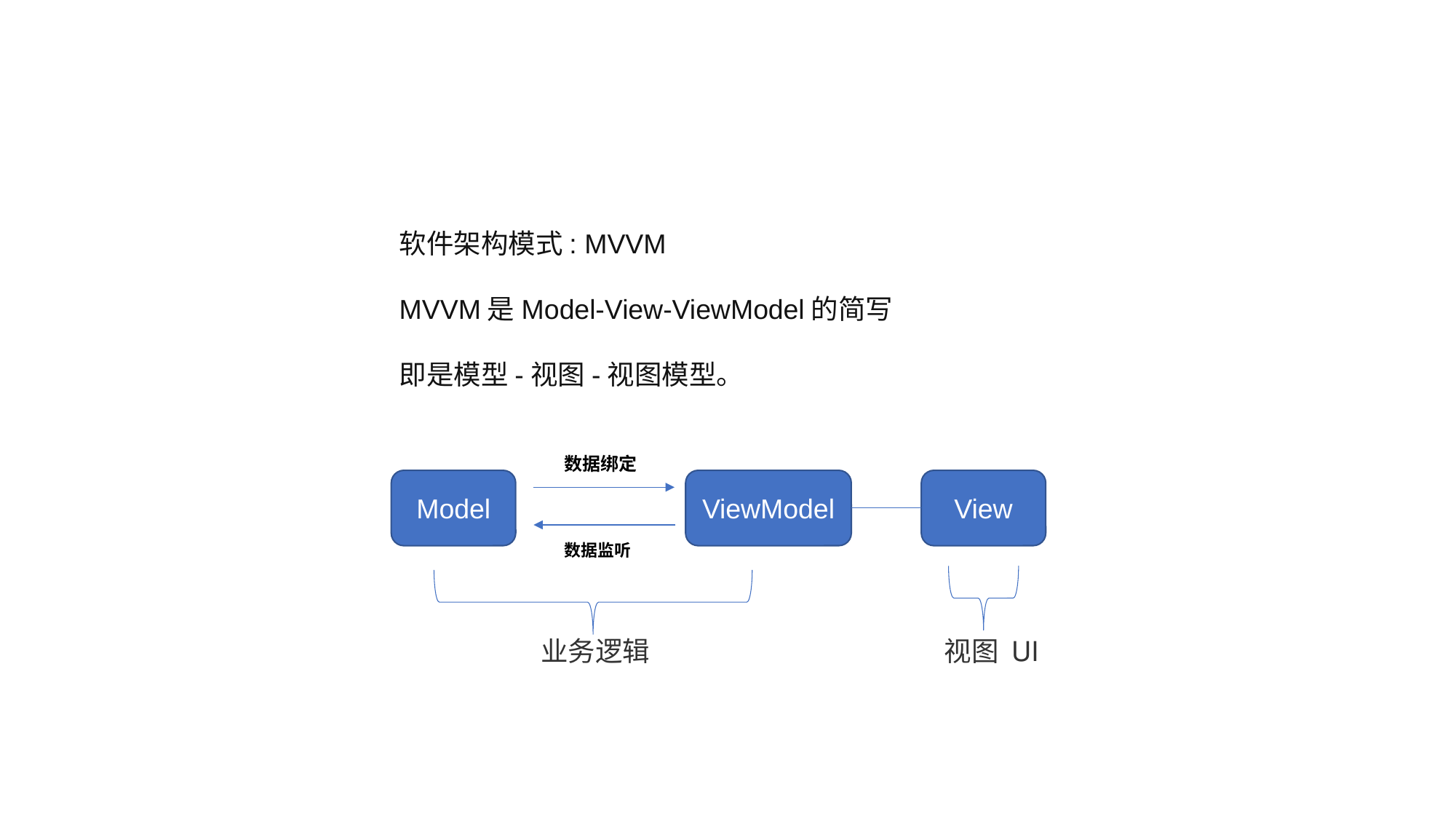

软件架构模式: MVVM

MVVM是Model-View-ViewModel的简写

即是模型-视图-视图模型。

数据绑定
Model
ViewModel
View
数据监听

业务逻辑
视图 UI